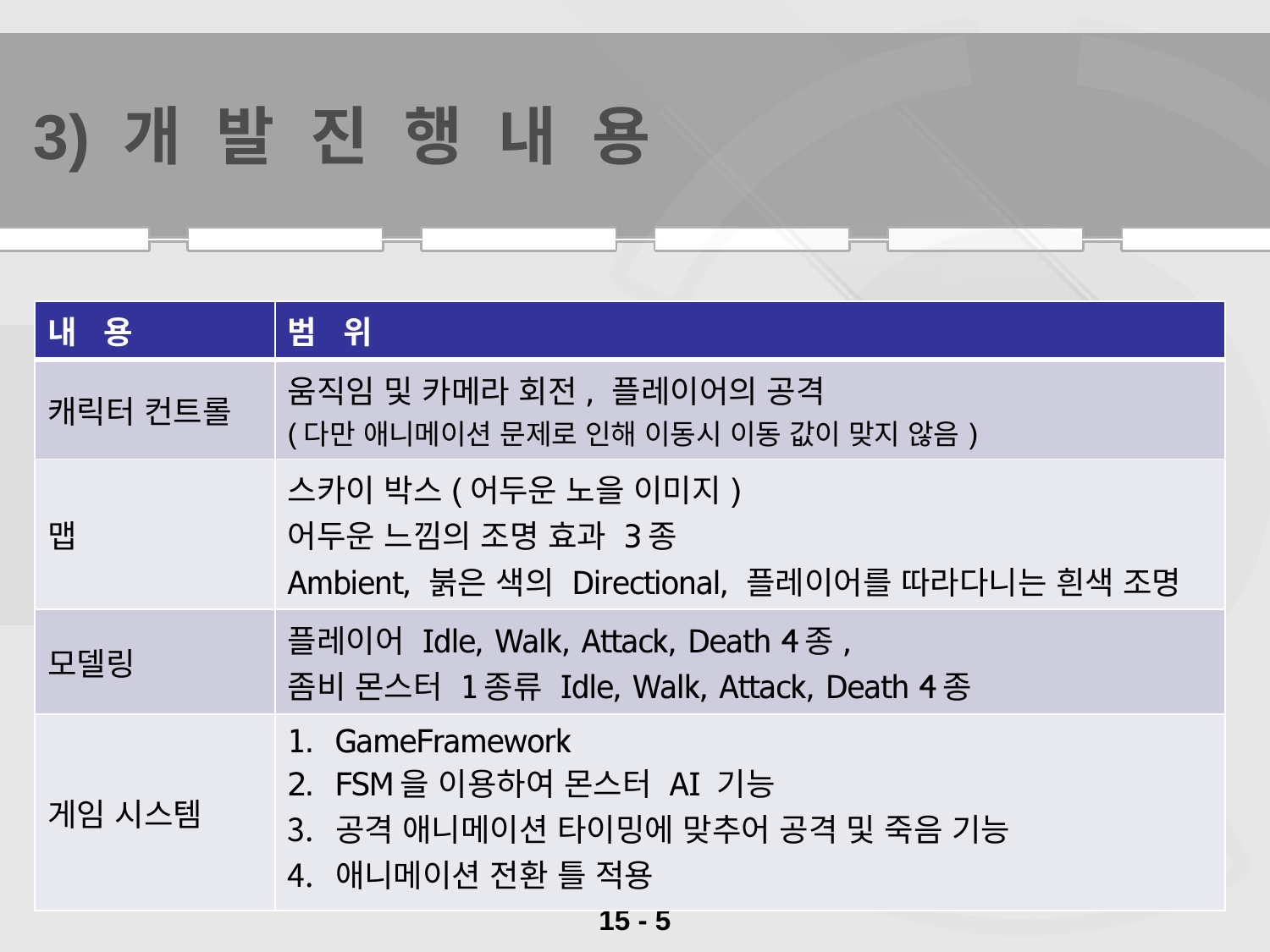

# 3) 개  발  진  행  내  용
| 내 용 | 범 위 |
| --- | --- |
| 캐릭터 컨트롤 | 움직임 및 카메라 회전, 플레이어의 공격 (다만 애니메이션 문제로 인해 이동시 이동 값이 맞지 않음) |
| 맵 | 스카이 박스(어두운 노을 이미지) 어두운 느낌의 조명 효과 3종 Ambient, 붉은 색의 Directional, 플레이어를 따라다니는 흰색 조명 |
| 모델링 | 플레이어 Idle, Walk, Attack, Death 4종, 좀비 몬스터 1종류 Idle, Walk, Attack, Death 4종 |
| 게임 시스템 | GameFramework FSM을 이용하여 몬스터 AI 기능 공격 애니메이션 타이밍에 맞추어 공격 및 죽음 기능 애니메이션 전환 틀 적용 |
5